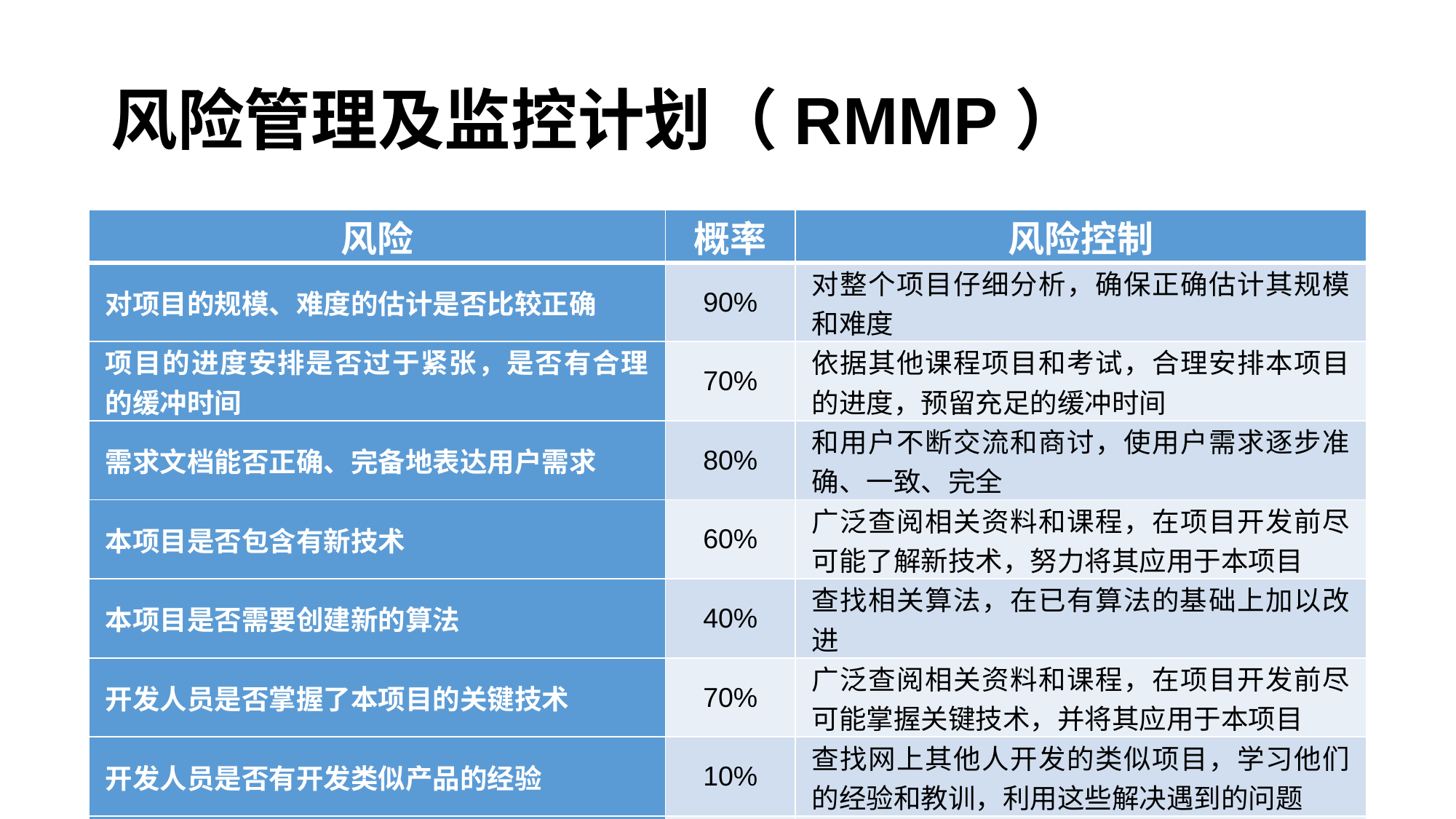

# 风险管理及监控计划（RMMP）
| 风险 | 概率 | 风险控制 |
| --- | --- | --- |
| 对项目的规模、难度的估计是否比较正确 | 90% | 对整个项目仔细分析，确保正确估计其规模和难度 |
| 项目的进度安排是否过于紧张，是否有合理的缓冲时间 | 70% | 依据其他课程项目和考试，合理安排本项目的进度，预留充足的缓冲时间 |
| 需求文档能否正确、完备地表达用户需求 | 80% | 和用户不断交流和商讨，使用户需求逐步准确、一致、完全 |
| 本项目是否包含有新技术 | 60% | 广泛查阅相关资料和课程，在项目开发前尽可能了解新技术，努力将其应用于本项目 |
| 本项目是否需要创建新的算法 | 40% | 查找相关算法，在已有算法的基础上加以改进 |
| 开发人员是否掌握了本项目的关键技术 | 70% | 广泛查阅相关资料和课程，在项目开发前尽可能掌握关键技术，并将其应用于本项目 |
| 开发人员是否有开发类似产品的经验 | 10% | 查找网上其他人开发的类似项目，学习他们的经验和教训，利用这些解决遇到的问题 |
| 本项目是否要求采用特定的用户界面 | 80% | 和用户反复的交流和商讨，确定其需要的界面 |